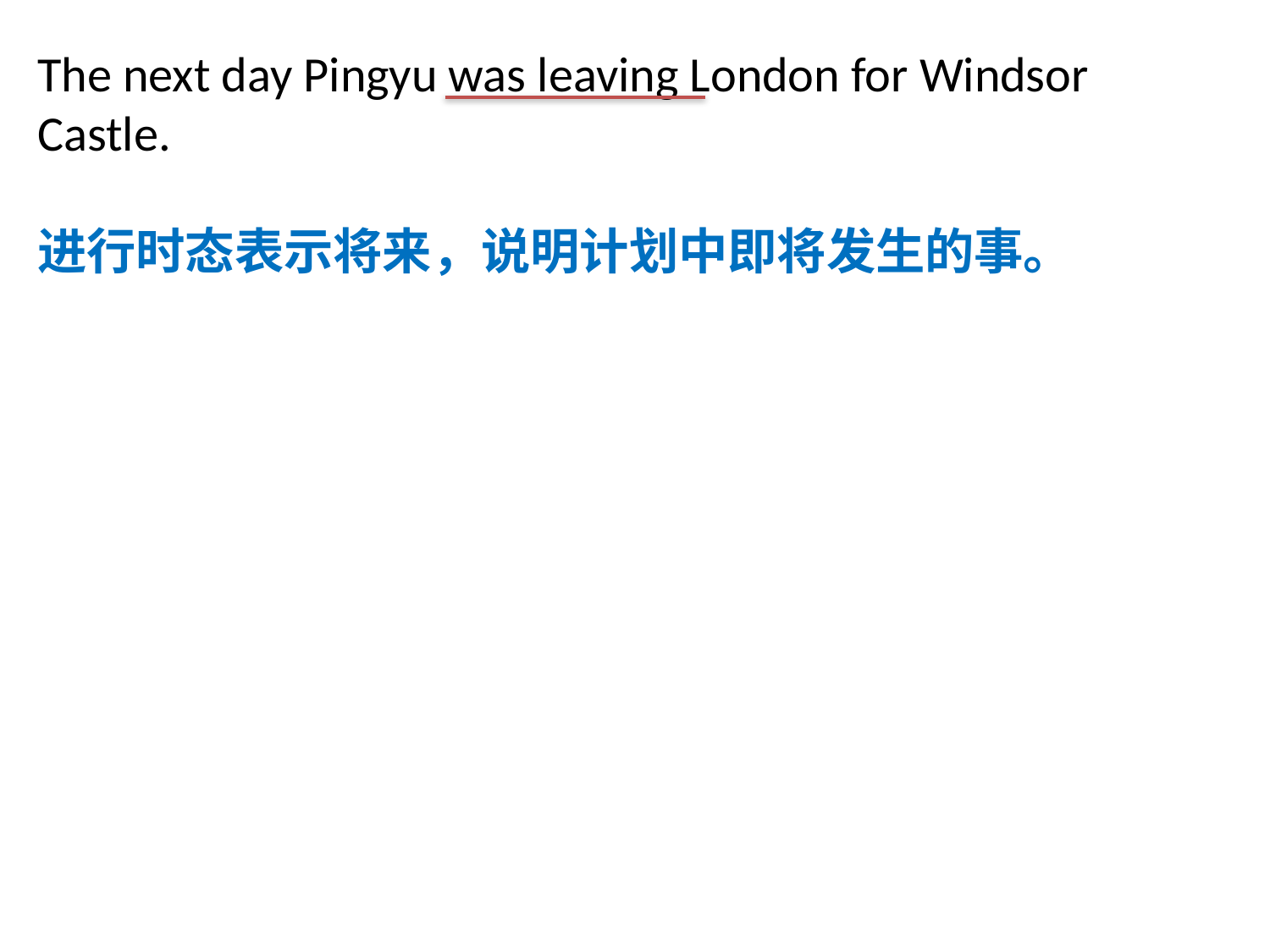

The next day Pingyu was leaving London for Windsor Castle.

进行时态表示将来，说明计划中即将发生的事。